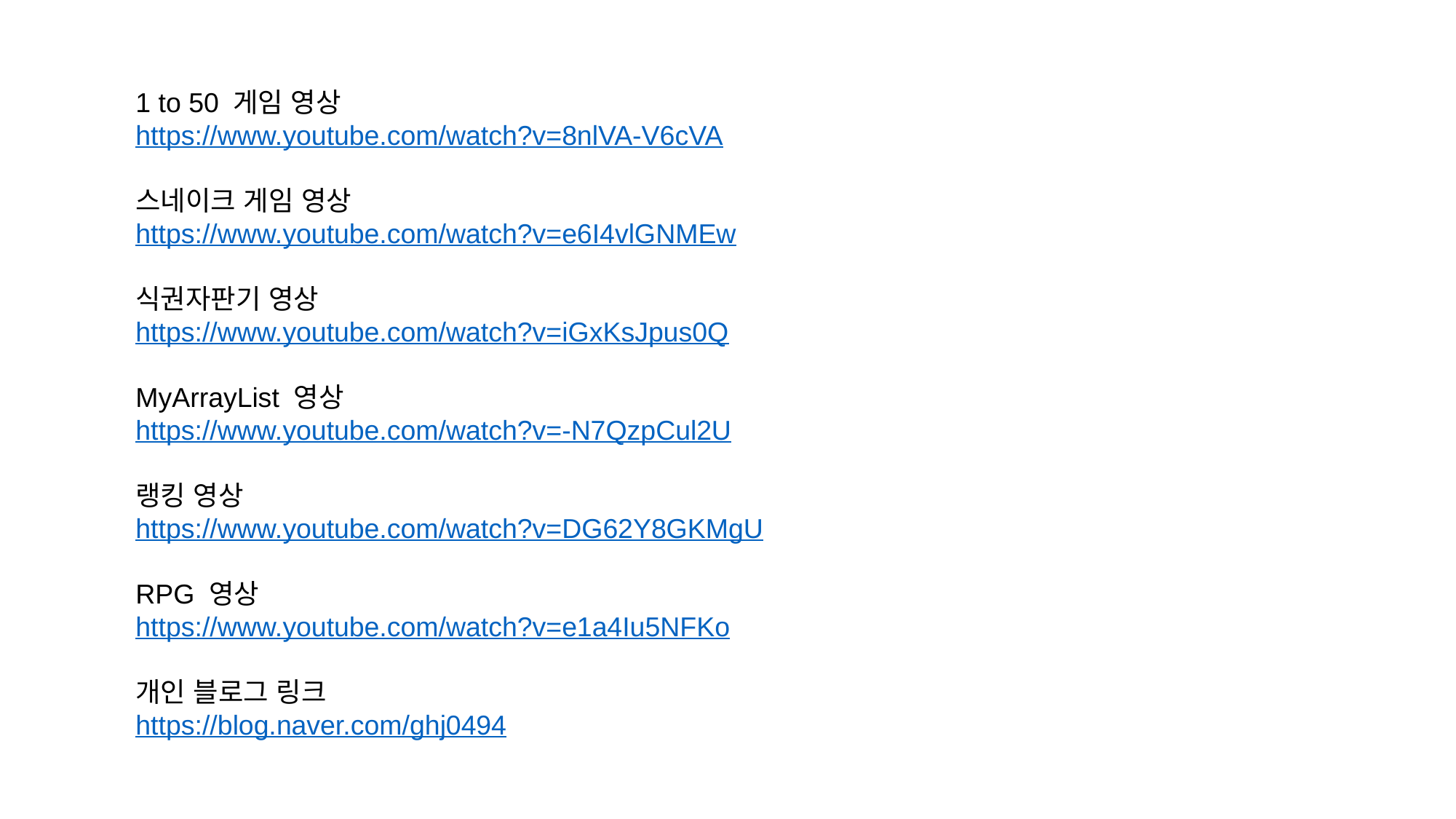

1 to 50 게임 영상
https://www.youtube.com/watch?v=8nlVA-V6cVA

스네이크 게임 영상
https://www.youtube.com/watch?v=e6I4vlGNMEw

식권자판기 영상
https://www.youtube.com/watch?v=iGxKsJpus0Q

MyArrayList 영상
https://www.youtube.com/watch?v=-N7QzpCul2U

랭킹 영상
https://www.youtube.com/watch?v=DG62Y8GKMgU

RPG 영상
https://www.youtube.com/watch?v=e1a4Iu5NFKo

개인 블로그 링크
https://blog.naver.com/ghj0494